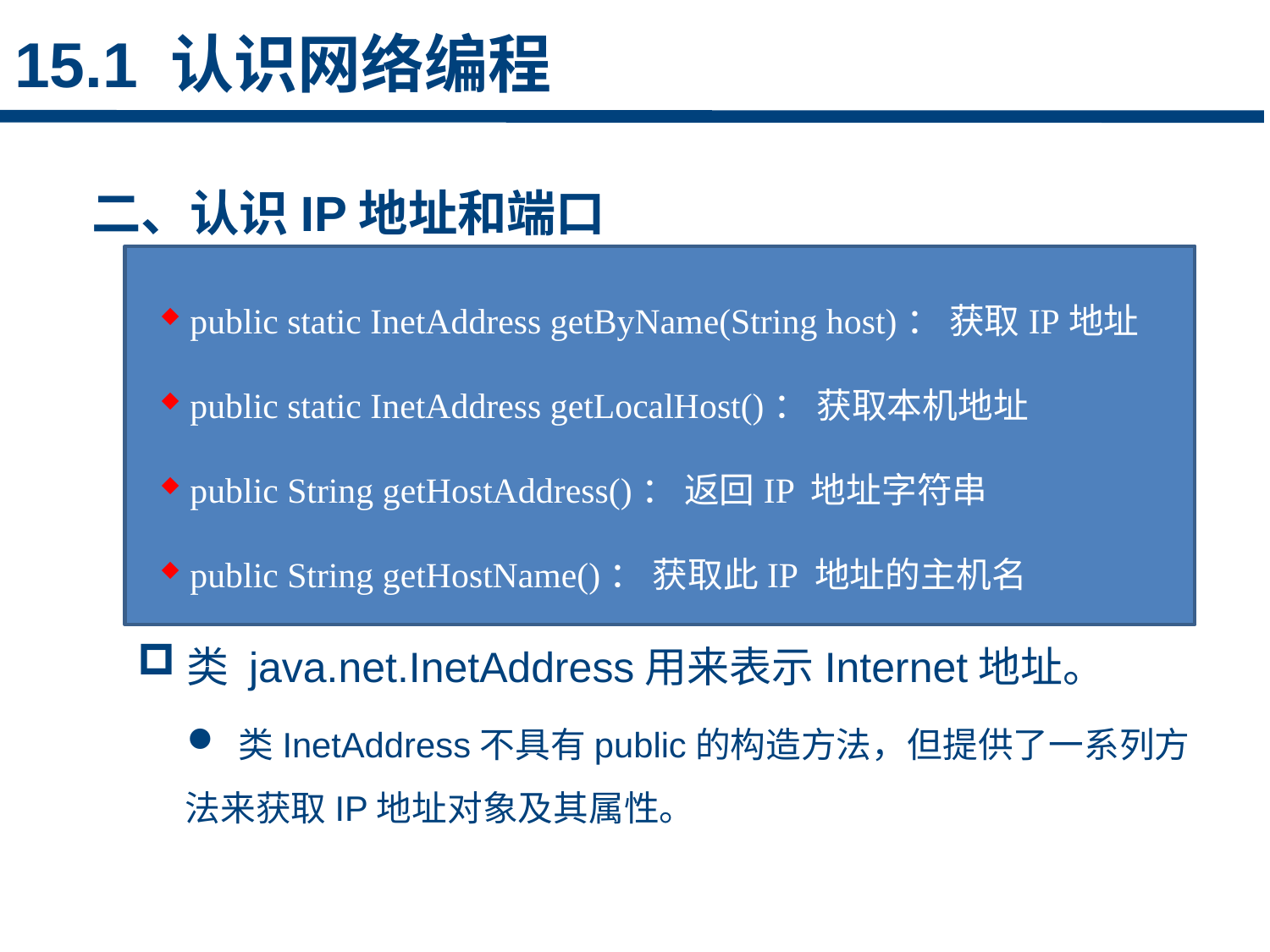

15.1 认识网络编程
二、认识IP地址和端口
public static InetAddress getByName(String host)： 获取IP地址
public static InetAddress getLocalHost()： 获取本机地址
public String getHostAddress()： 返回IP 地址字符串
public String getHostName()： 获取此IP 地址的主机名
点击添加文本
IP 地址：标识Internet 上的计算机（通信实体）
Internet还可以用域名(hostName)标识主机。
 域名容易记忆，域名服务器(DNS)负责将域名转化成IP地址，这样才能和主机建立连接。-------域名解析
类 java.net.InetAddress用来表示Internet地址。
 类InetAddress不具有public的构造方法，但提供了一系列方法来获取IP地址对象及其属性。

点击添加文本
点击添加文本
点击添加文本